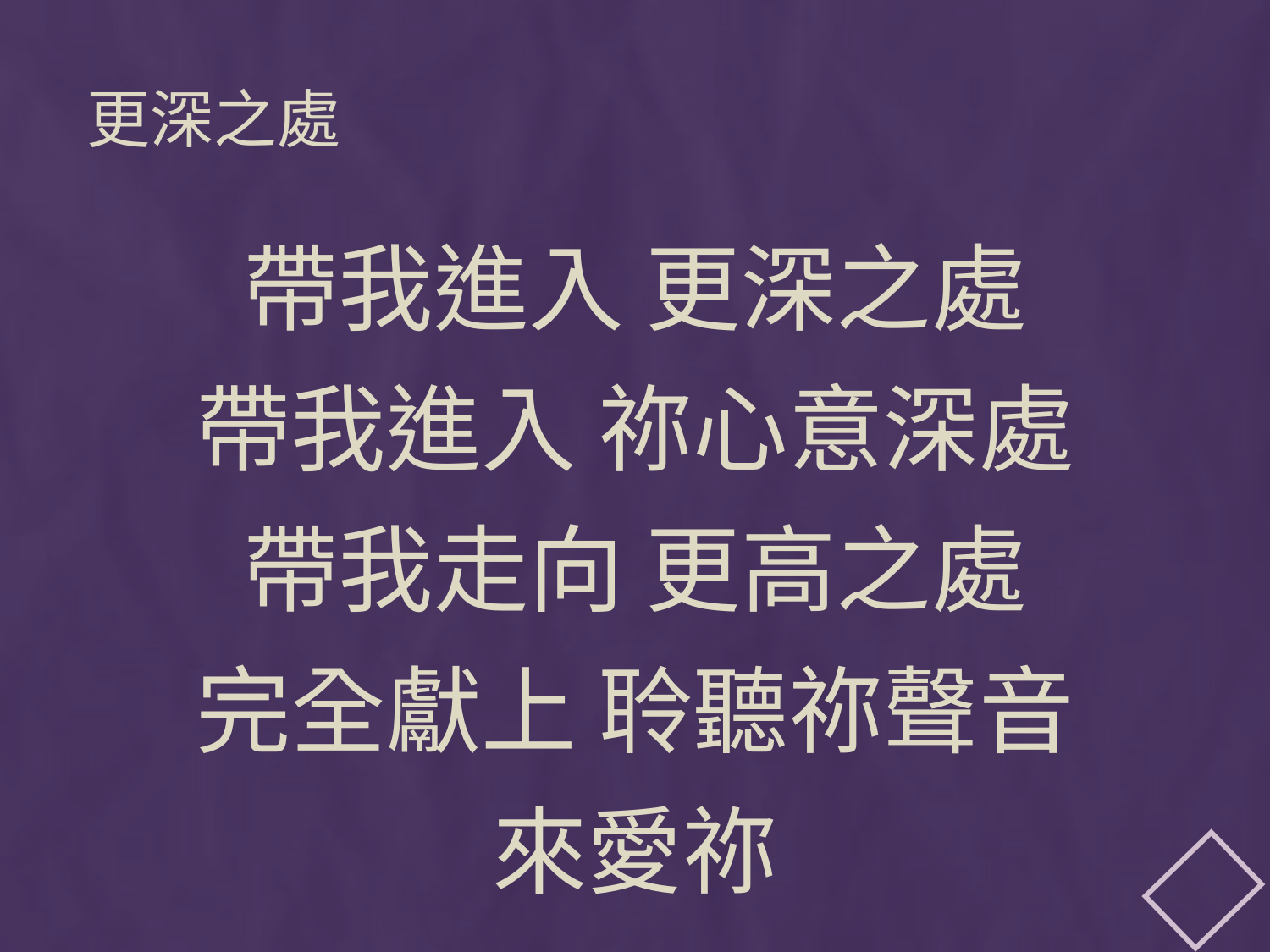

# 更深之處
帶我進入 更深之處
帶我進入 祢心意深處
帶我走向 更高之處
完全獻上 聆聽祢聲音
來愛祢